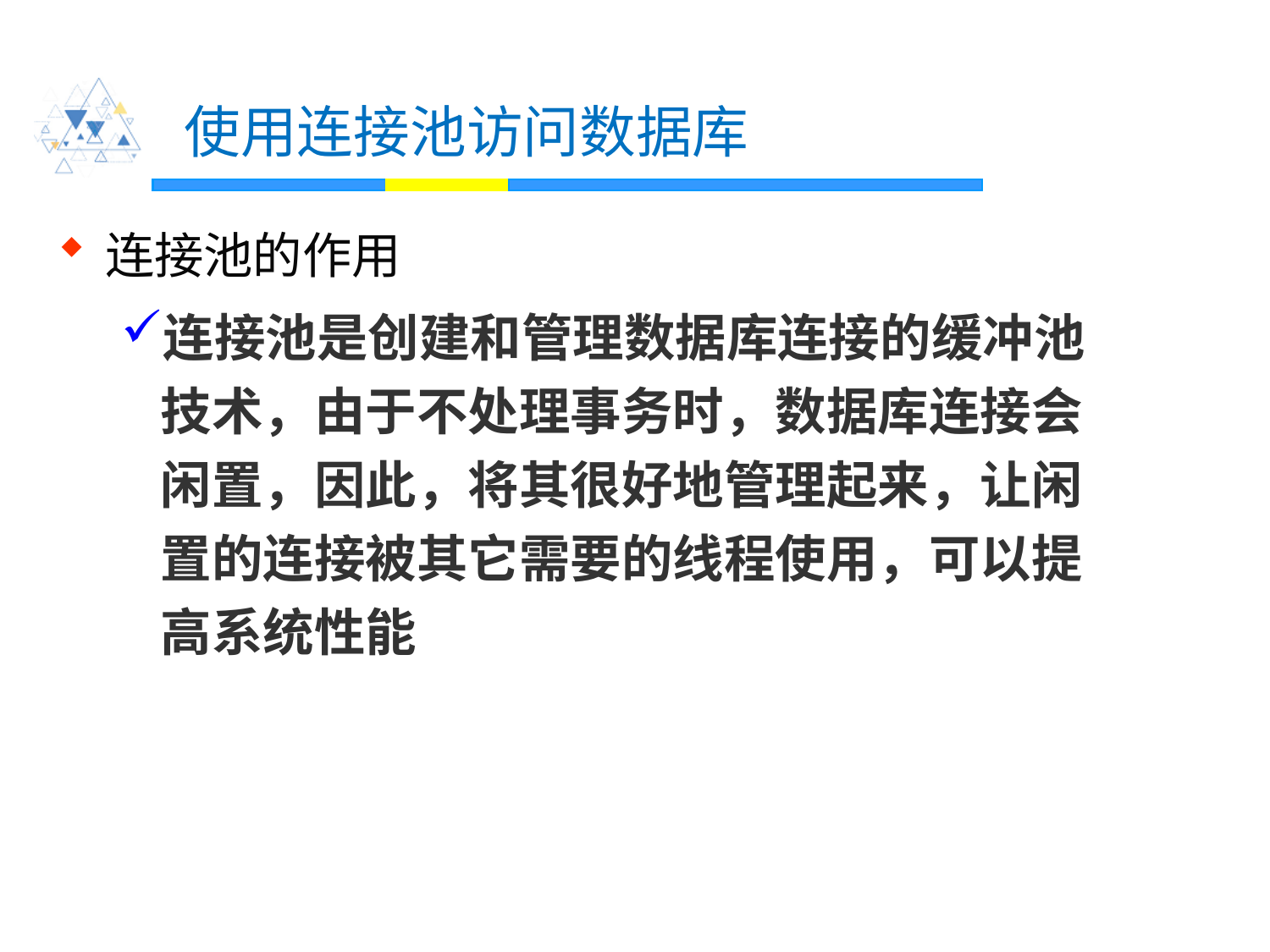

# 使用连接池访问数据库
连接池的作用
连接池是创建和管理数据库连接的缓冲池技术，由于不处理事务时，数据库连接会闲置，因此，将其很好地管理起来，让闲置的连接被其它需要的线程使用，可以提高系统性能